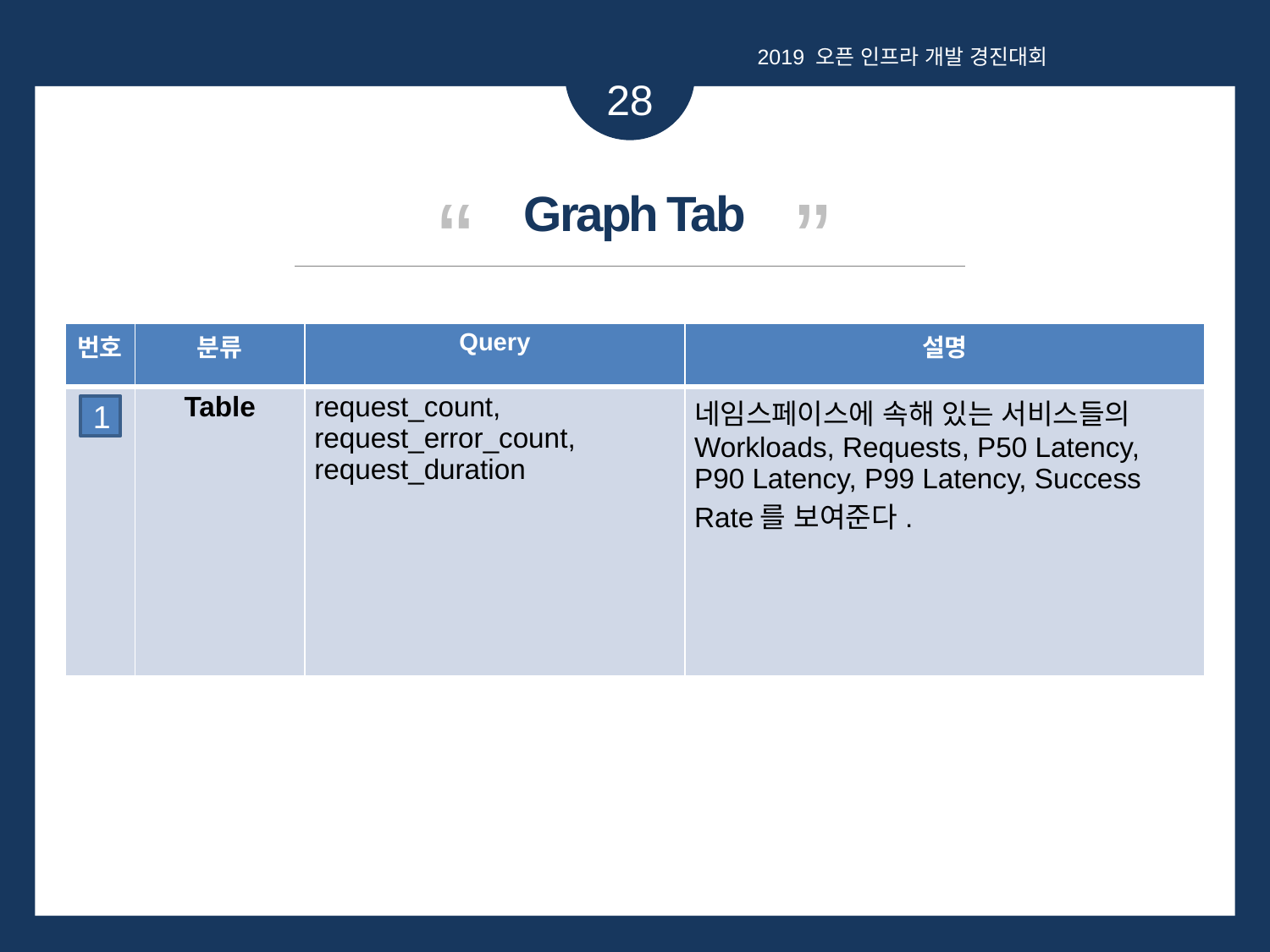

2019 오픈 인프라 개발 경진대회
28

“           ”
Graph Tab
| 번호 | 분류 | Query | 설명 |
| --- | --- | --- | --- |
| 1 | Table | request\_count, request\_error\_count, request\_duration | 네임스페이스에 속해 있는 서비스들의 Workloads, Requests, P50 Latency, P90 Latency, P99 Latency, Success Rate를 보여준다. |
1